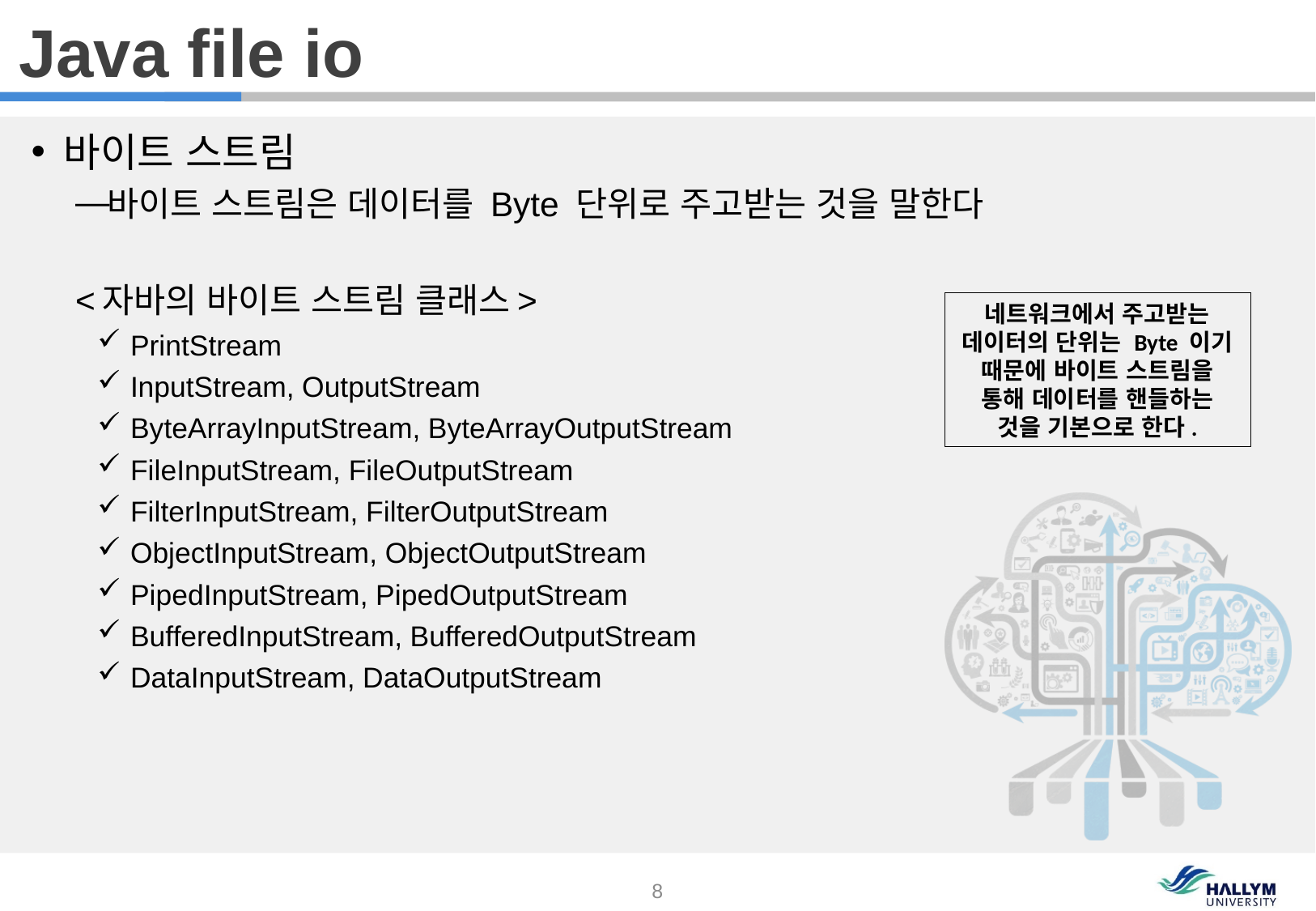

Java file io
바이트 스트림
바이트 스트림은 데이터를 Byte 단위로 주고받는 것을 말한다

	<자바의 바이트 스트림 클래스>
PrintStream
InputStream, OutputStream
ByteArrayInputStream, ByteArrayOutputStream
FileInputStream, FileOutputStream
FilterInputStream, FilterOutputStream
ObjectInputStream, ObjectOutputStream
PipedInputStream, PipedOutputStream
BufferedInputStream, BufferedOutputStream
DataInputStream, DataOutputStream

네트워크에서 주고받는 데이터의 단위는 Byte 이기 때문에 바이트 스트림을 통해 데이터를 핸들하는 것을 기본으로 한다.
8